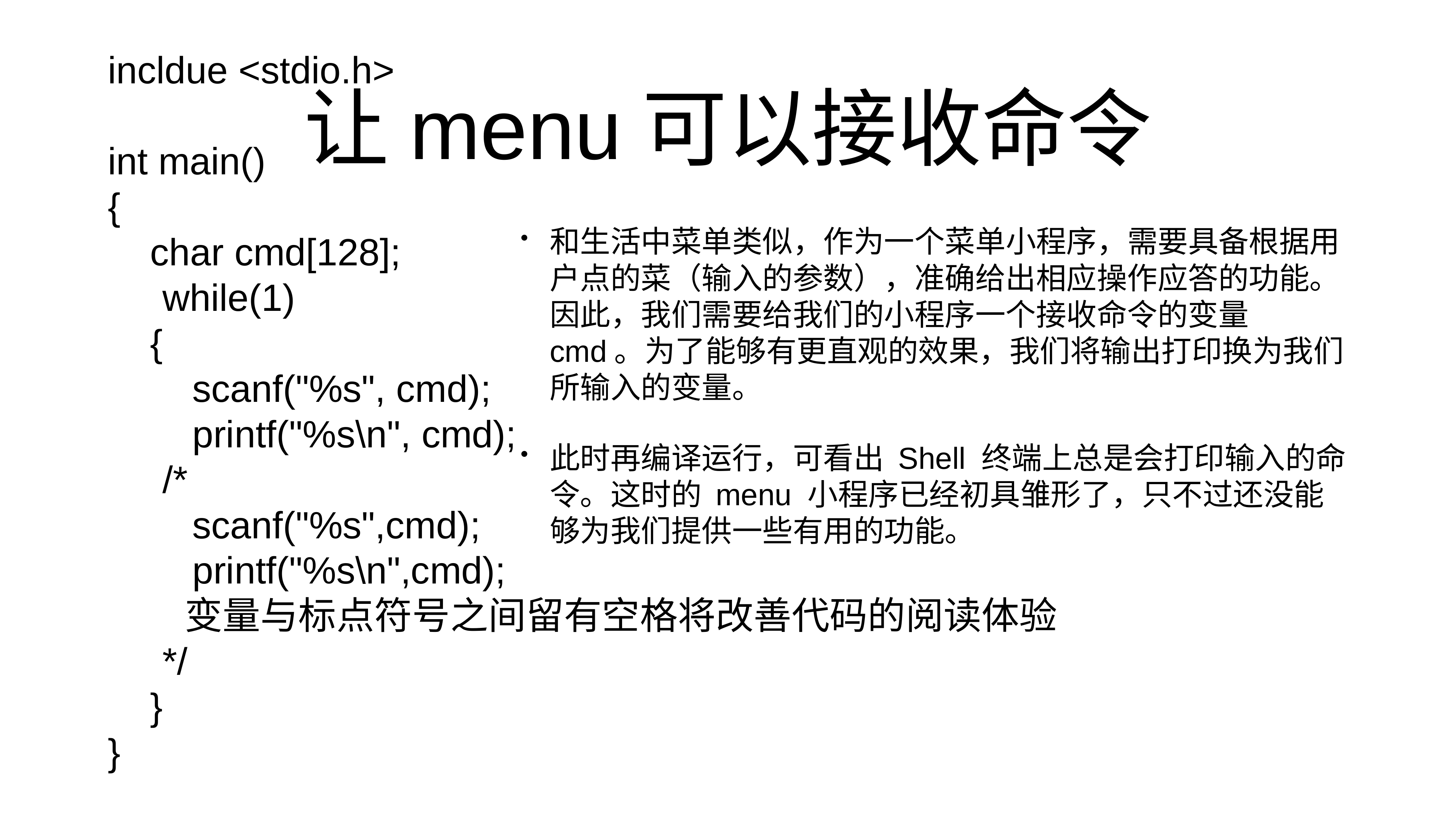

incldue <stdio.h>

int main()
{
    char cmd[128];
 	while(1)
    {
        scanf("%s", cmd);
        printf("%s\n", cmd);
	/*
        scanf("%s",cmd);
        printf("%s\n",cmd);
        变量与标点符号之间留有空格将改善代码的阅读体验
	*/
    }
}
# 让menu可以接收命令
和生活中菜单类似，作为一个菜单小程序，需要具备根据用户点的菜（输入的参数），准确给出相应操作应答的功能。因此，我们需要给我们的小程序一个接收命令的变量 cmd。为了能够有更直观的效果，我们将输出打印换为我们所输入的变量。
此时再编译运行，可看出 Shell 终端上总是会打印输入的命令。这时的 menu 小程序已经初具雏形了，只不过还没能够为我们提供一些有用的功能。